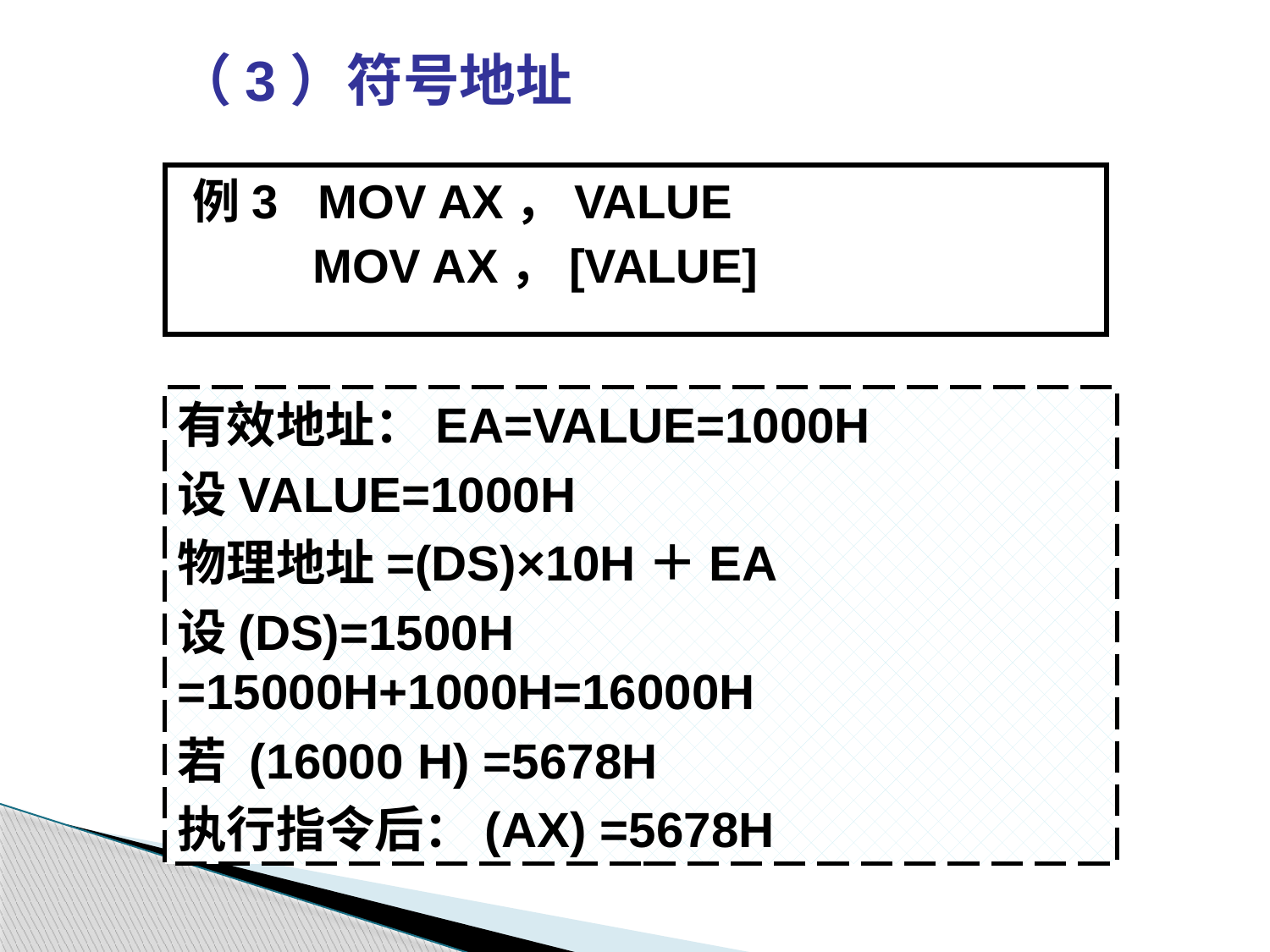

（3）符号地址
例3   MOV AX，VALUE
         MOV AX，[VALUE]
有效地址：EA=VALUE=1000H
设VALUE=1000H
物理地址=(DS)×10H＋EA
设(DS)=1500H =15000H+1000H=16000H
若 (16000 H) =5678H
执行指令后：(AX) =5678H